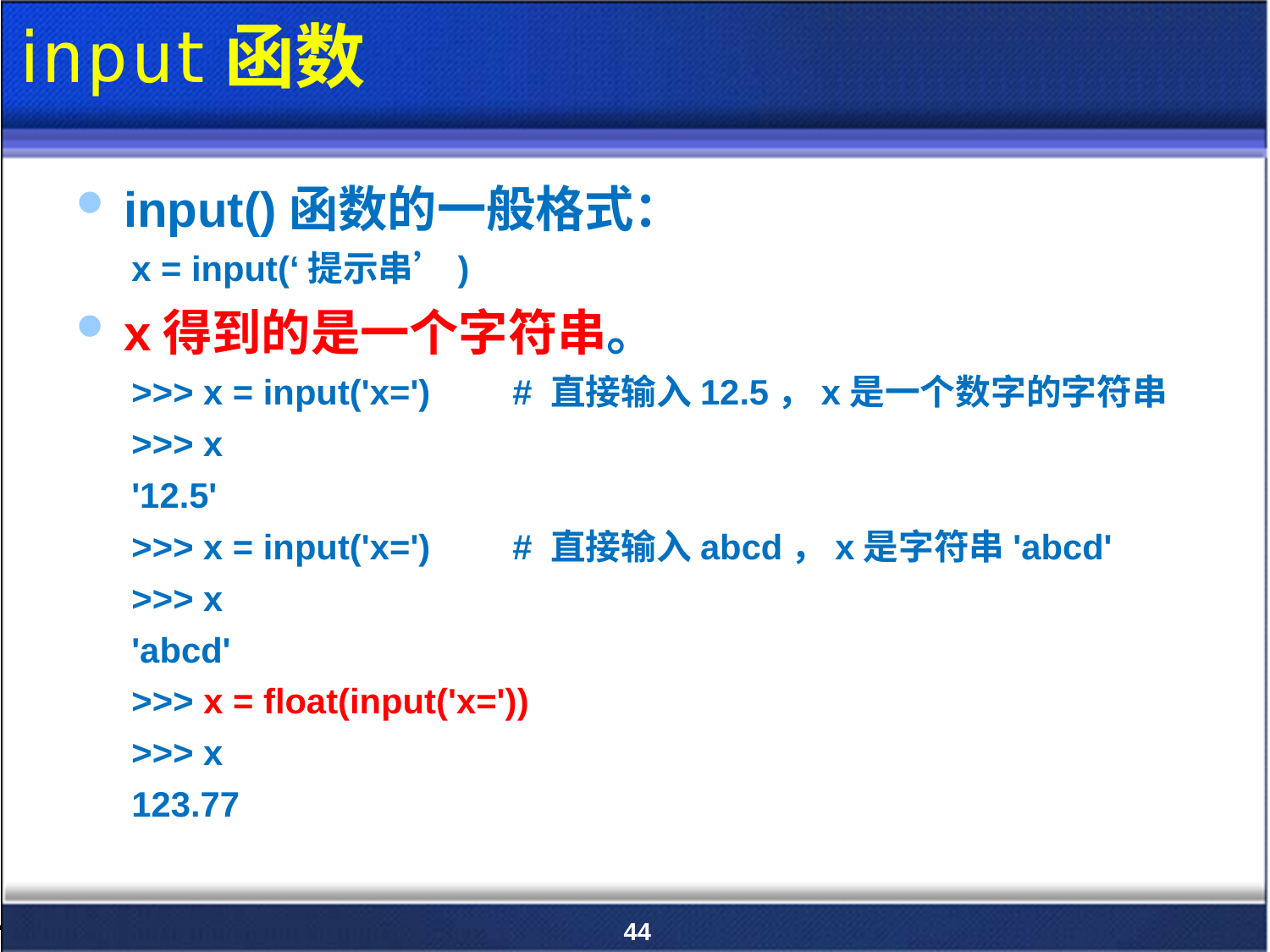

# input函数
input()函数的一般格式：
x = input(‘提示串’)
x得到的是一个字符串。
>>> x = input('x=')	# 直接输入12.5，x是一个数字的字符串
>>> x
'12.5'
>>> x = input('x=')	# 直接输入abcd，x是字符串'abcd'
>>> x
'abcd'
>>> x = float(input('x='))
>>> x
123.77

44